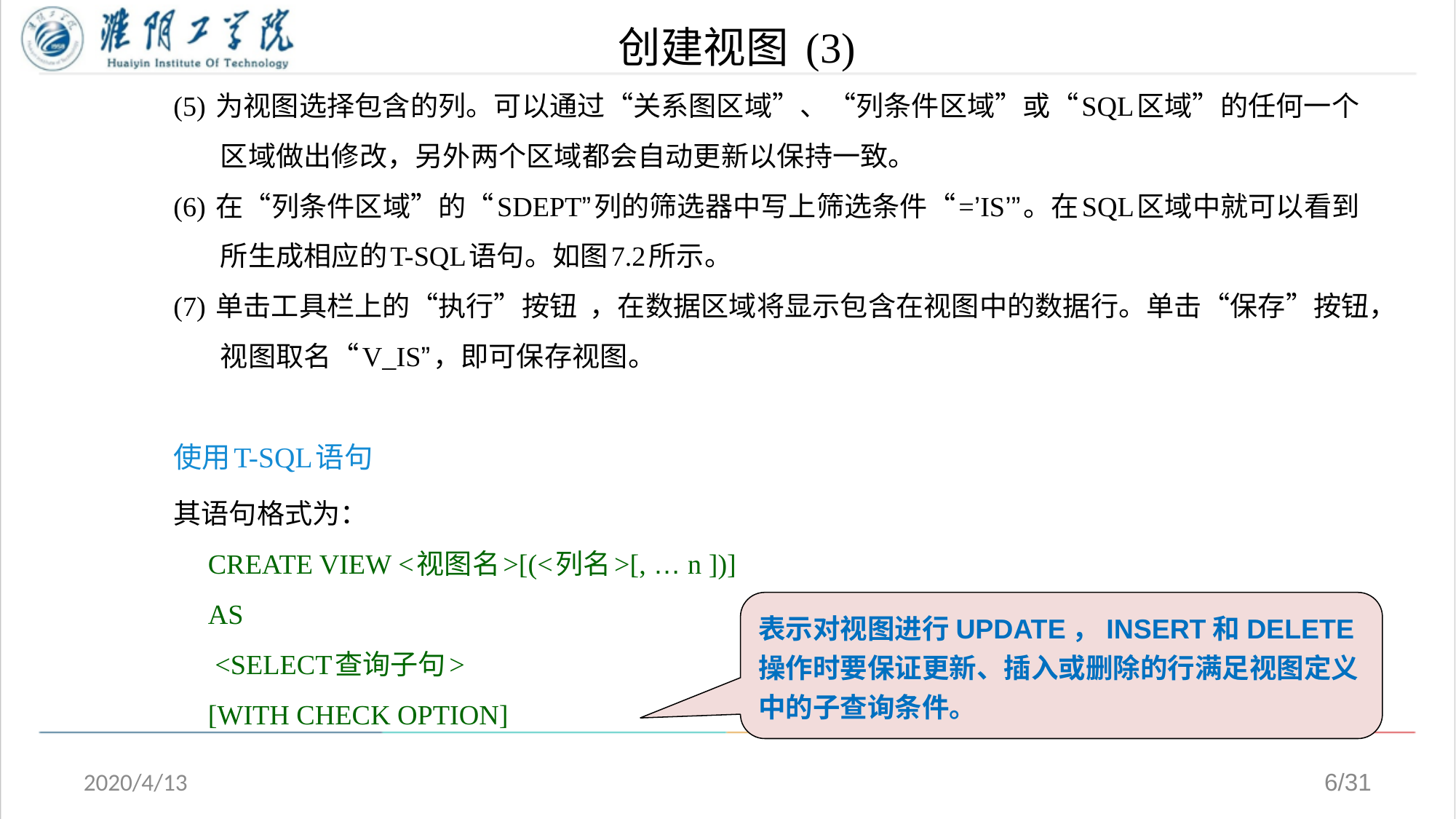

# 创建视图 (3)
(5) 为视图选择包含的列。可以通过“关系图区域”、“列条件区域”或“SQL区域”的任何一个区域做出修改，另外两个区域都会自动更新以保持一致。
(6) 在“列条件区域”的“SDEPT”列的筛选器中写上筛选条件“=’IS’”。在SQL区域中就可以看到所生成相应的T-SQL语句。如图7.2所示。
(7) 单击工具栏上的“执行”按钮  ，在数据区域将显示包含在视图中的数据行。单击“保存”按钮，视图取名“V_IS”，即可保存视图。

使用T-SQL语句
其语句格式为：
     CREATE VIEW <视图名>[(<列名>[, … n ])]
     AS
      <SELECT查询子句>
     [WITH CHECK OPTION]
表示对视图进行UPDATE，INSERT和DELETE操作时要保证更新、插入或删除的行满足视图定义中的子查询条件。

2020/4/13
6/31